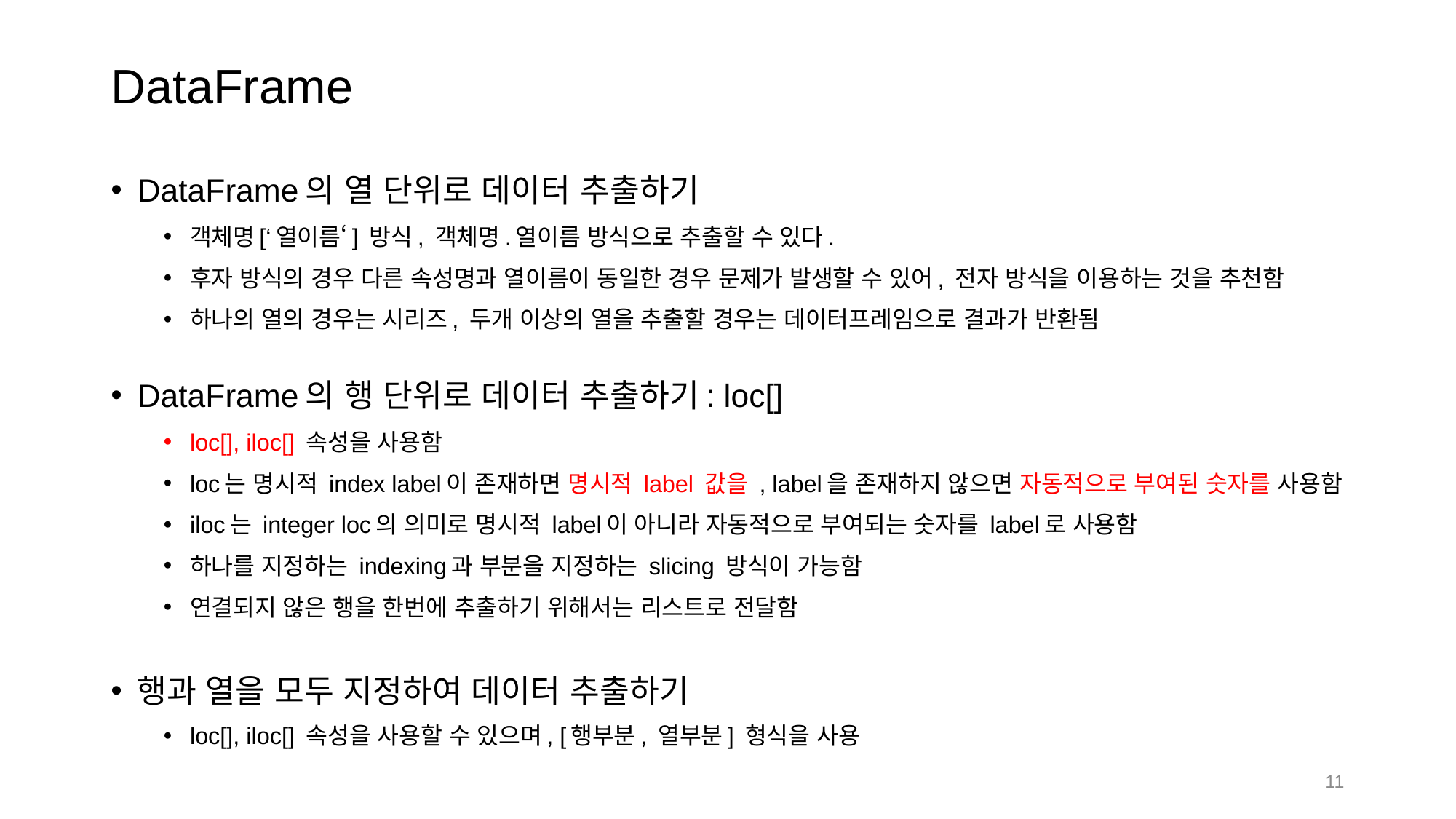

# DataFrame
DataFrame의 열 단위로 데이터 추출하기
객체명[‘열이름‘] 방식, 객체명.열이름 방식으로 추출할 수 있다.
후자 방식의 경우 다른 속성명과 열이름이 동일한 경우 문제가 발생할 수 있어, 전자 방식을 이용하는 것을 추천함
하나의 열의 경우는 시리즈, 두개 이상의 열을 추출할 경우는 데이터프레임으로 결과가 반환됨

DataFrame의 행 단위로 데이터 추출하기: loc[]
loc[], iloc[] 속성을 사용함
loc는 명시적 index label이 존재하면 명시적 label 값을 , label을 존재하지 않으면 자동적으로 부여된 숫자를 사용함
iloc는 integer loc의 의미로 명시적 label이 아니라 자동적으로 부여되는 숫자를 label로 사용함
하나를 지정하는 indexing과 부분을 지정하는 slicing 방식이 가능함
연결되지 않은 행을 한번에 추출하기 위해서는 리스트로 전달함

행과 열을 모두 지정하여 데이터 추출하기
loc[], iloc[] 속성을 사용할 수 있으며, [행부분, 열부분] 형식을 사용

11